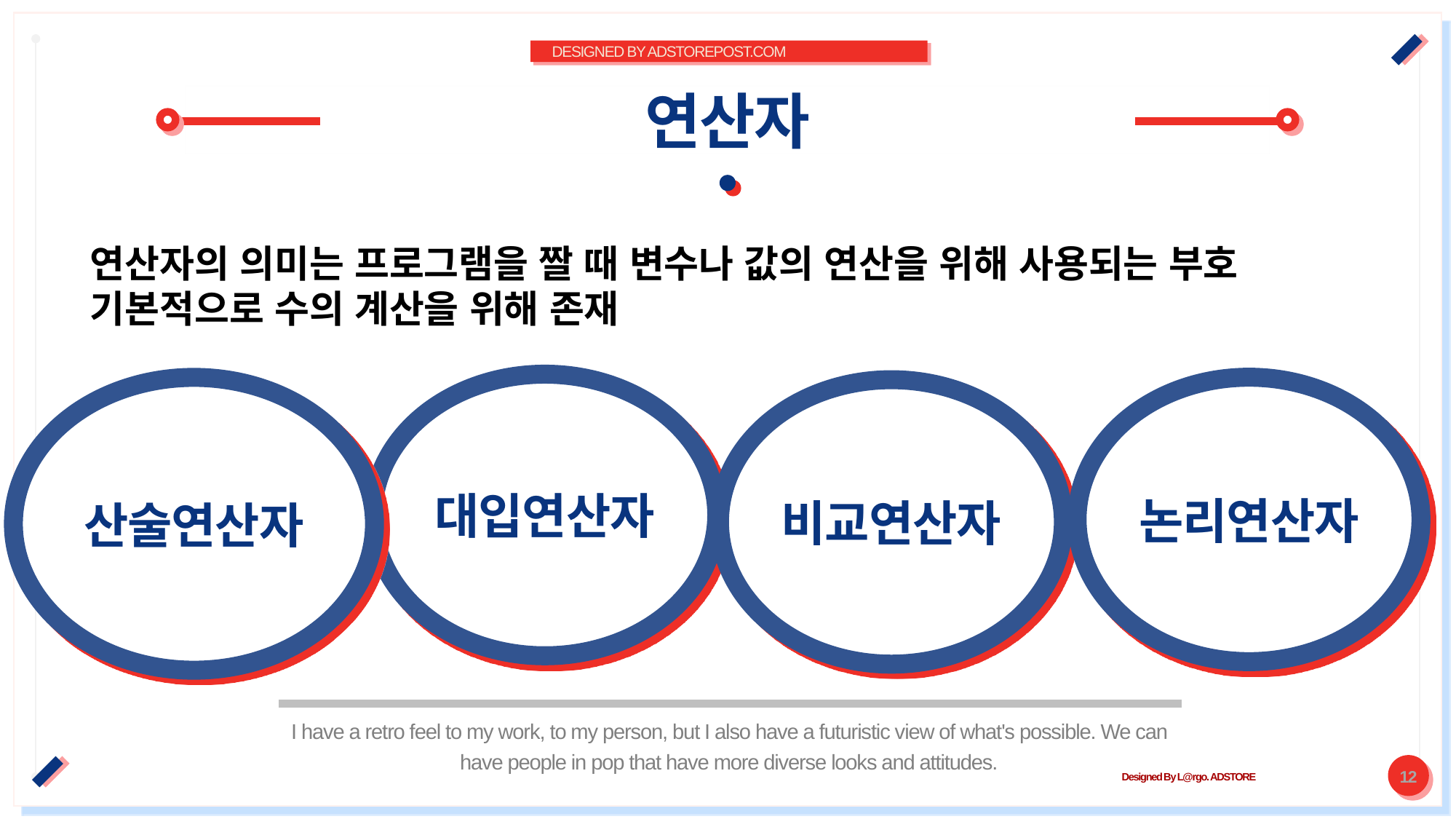

DESIGNED BY ADSTOREPOST.COM
# 연산자

연산자의 의미는 프로그램을 짤 때 변수나 값의 연산을 위해 사용되는 부호
기본적으로 수의 계산을 위해 존재
대입연산자
논리연산자
산술연산자
비교연산자
I have a retro feel to my work, to my person, but I also have a futuristic view of what's possible. We can have people in pop that have more diverse looks and attitudes.
Designed By L@rgo. ADSTORE
12